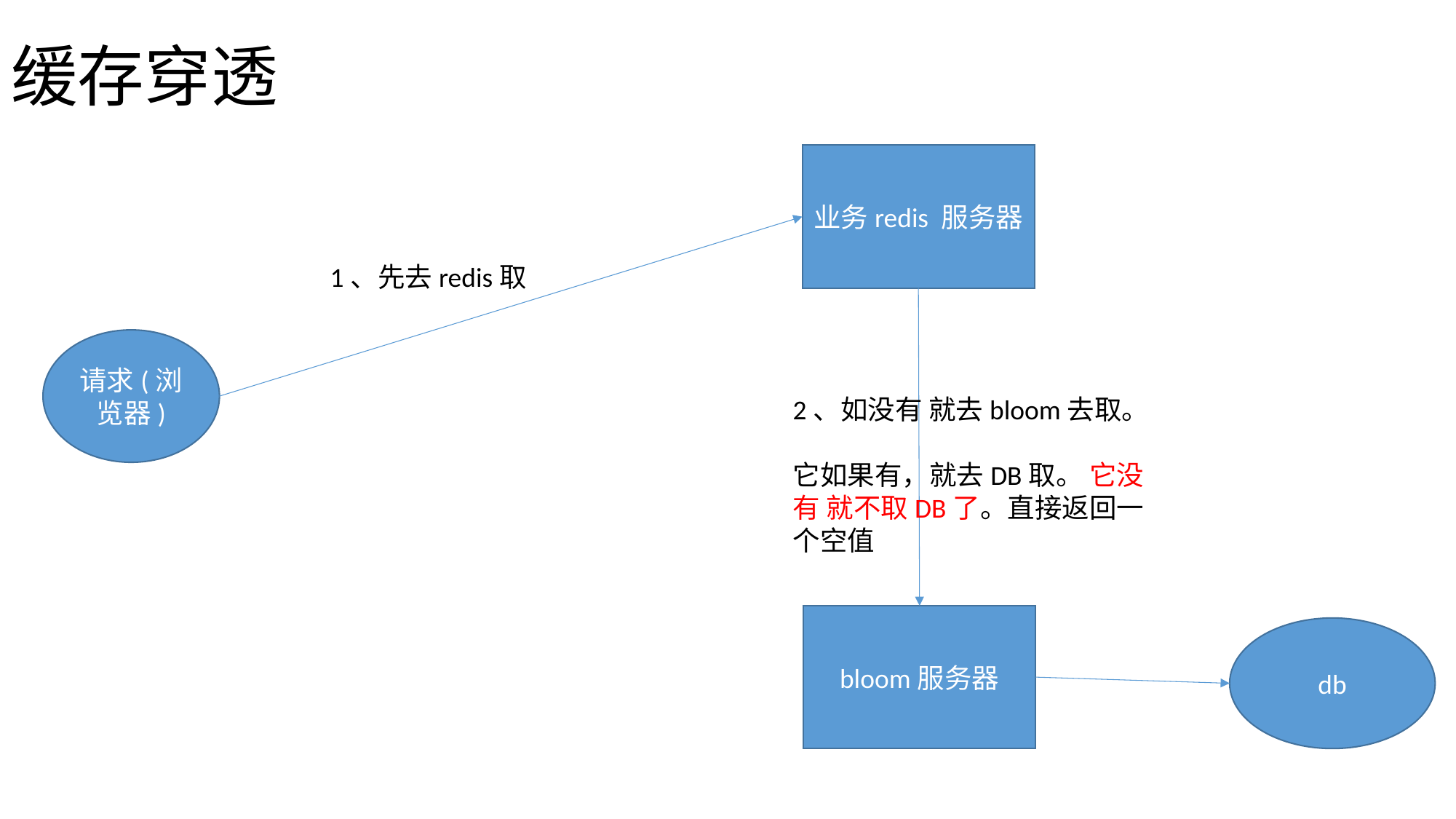

# 缓存穿透
业务redis 服务器
1、先去redis取
请求(浏览器)
2、如没有 就去bloom去取。

它如果有，就去DB取。 它没有 就不取DB了。直接返回一个空值
bloom服务器
db